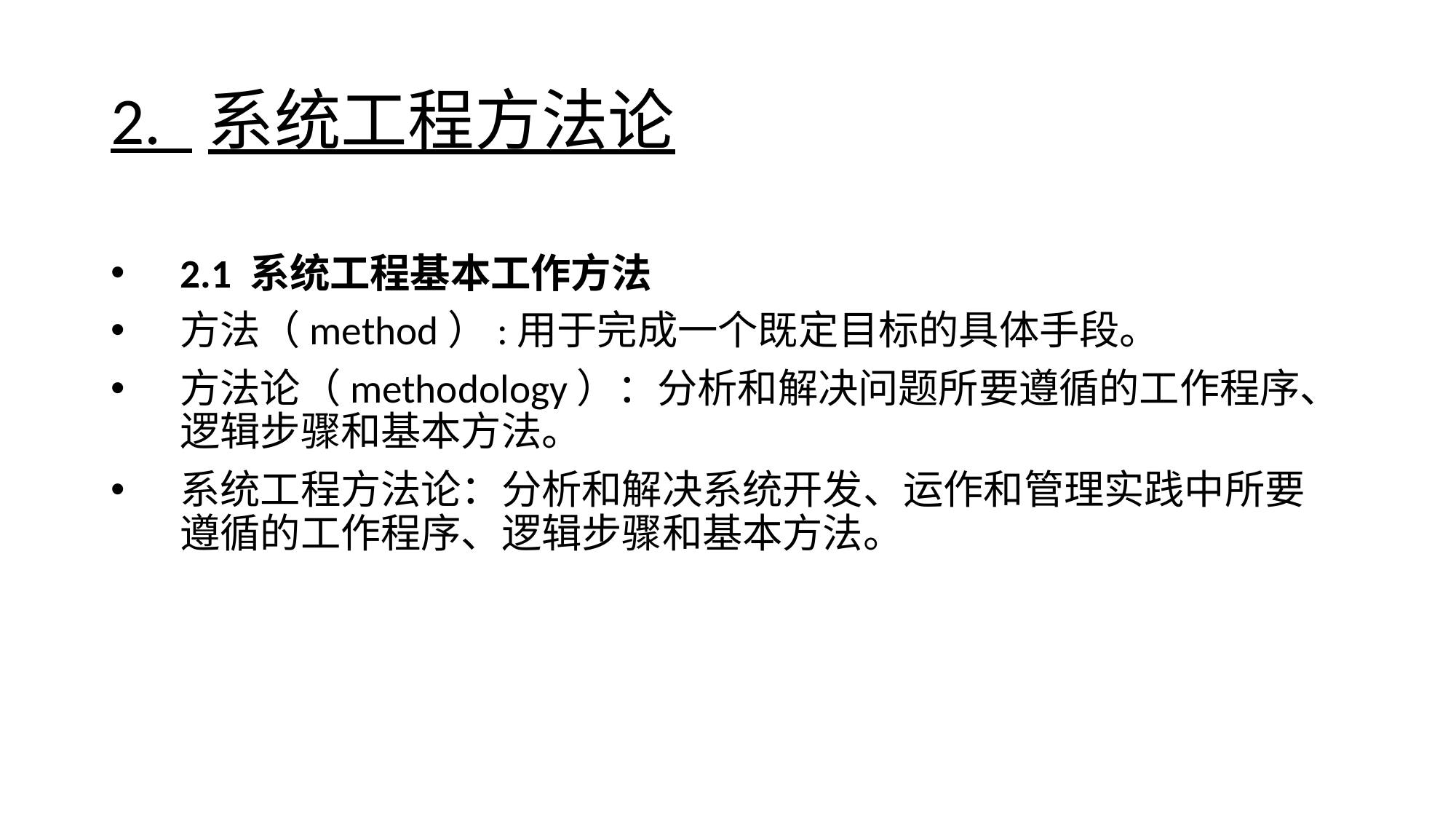

# 2.  系统工程方法论
2.1 系统工程基本工作方法
方法（method）:用于完成一个既定目标的具体手段。
方法论（methodology）：分析和解决问题所要遵循的工作程序、逻辑步骤和基本方法。
系统工程方法论：分析和解决系统开发、运作和管理实践中所要遵循的工作程序、逻辑步骤和基本方法。